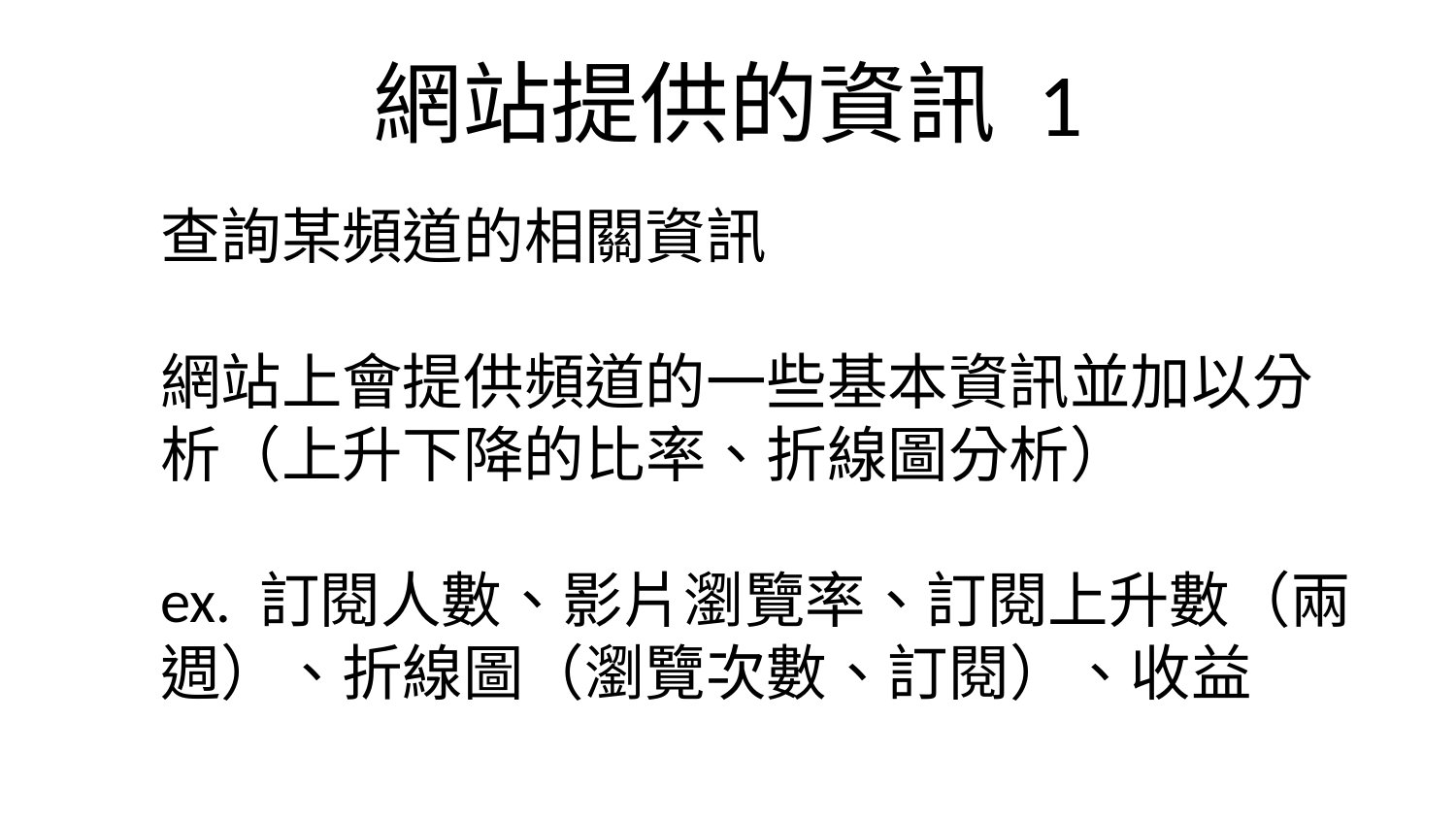

# 網站提供的資訊 1
查詢某頻道的相關資訊

網站上會提供頻道的一些基本資訊並加以分析（上升下降的比率、折線圖分析）

ex. 訂閱人數、影片瀏覽率、訂閱上升數（兩週）、折線圖（瀏覽次數、訂閱）、收益